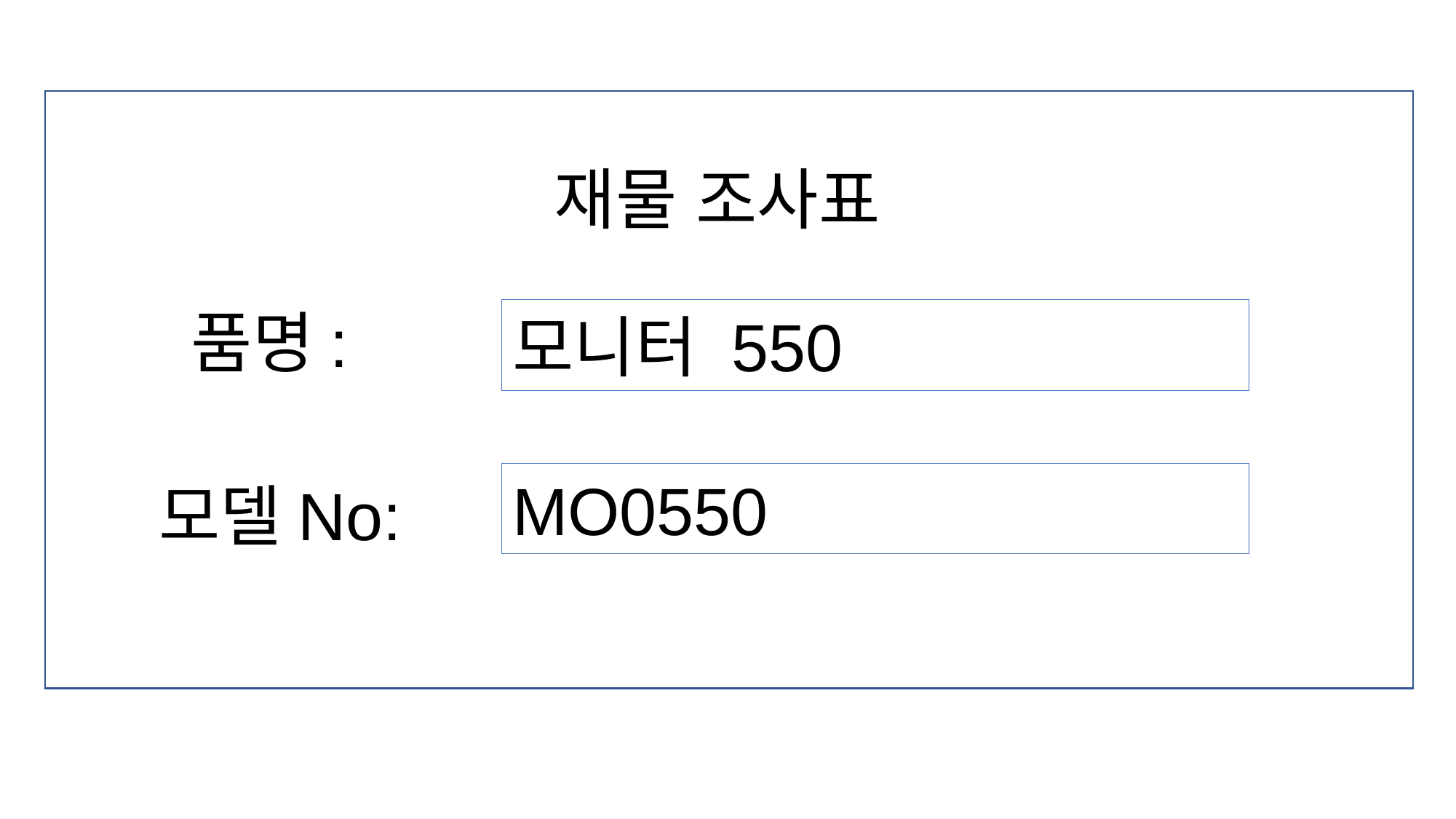

재물 조사표
품명:
모니터 550
MO0550
모델No: